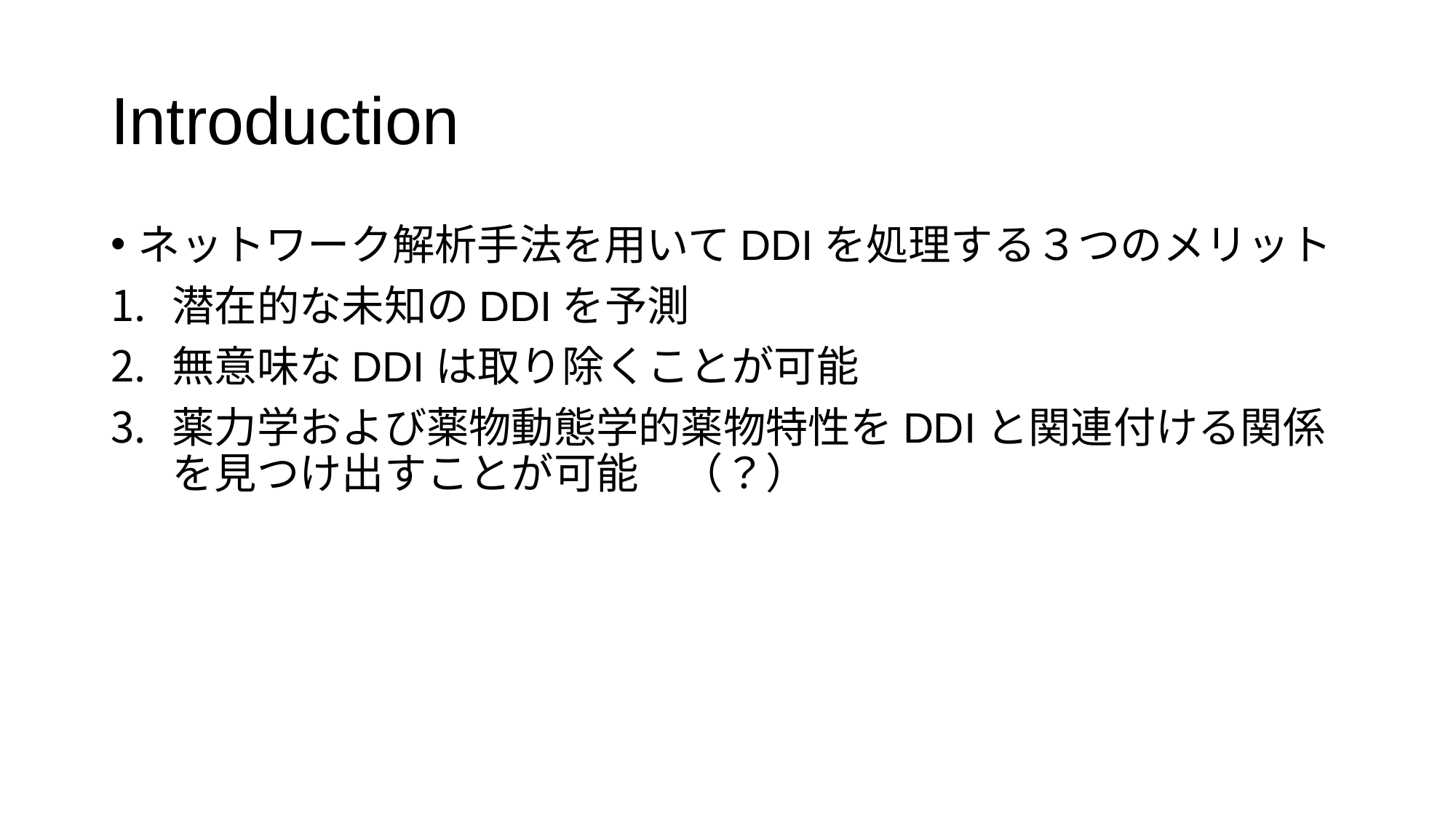

# Introduction
ネットワーク解析手法を用いてDDIを処理する３つのメリット
潜在的な未知のDDIを予測
無意味なDDIは取り除くことが可能
薬力学および薬物動態学的薬物特性をDDIと関連付ける関係を見つけ出すことが可能　（？）